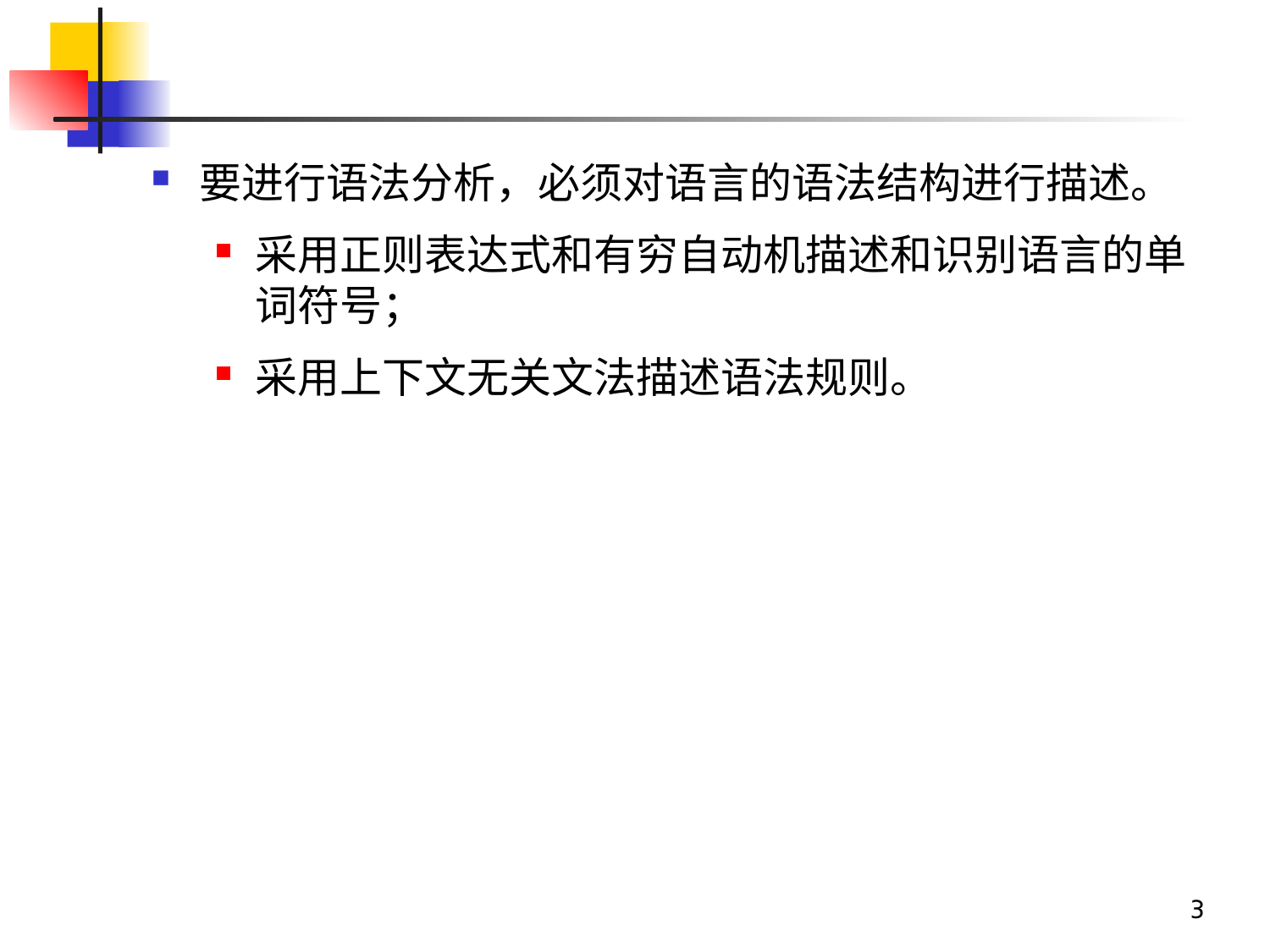

#
要进行语法分析，必须对语言的语法结构进行描述。
采用正则表达式和有穷自动机描述和识别语言的单词符号；
采用上下文无关文法描述语法规则。

3